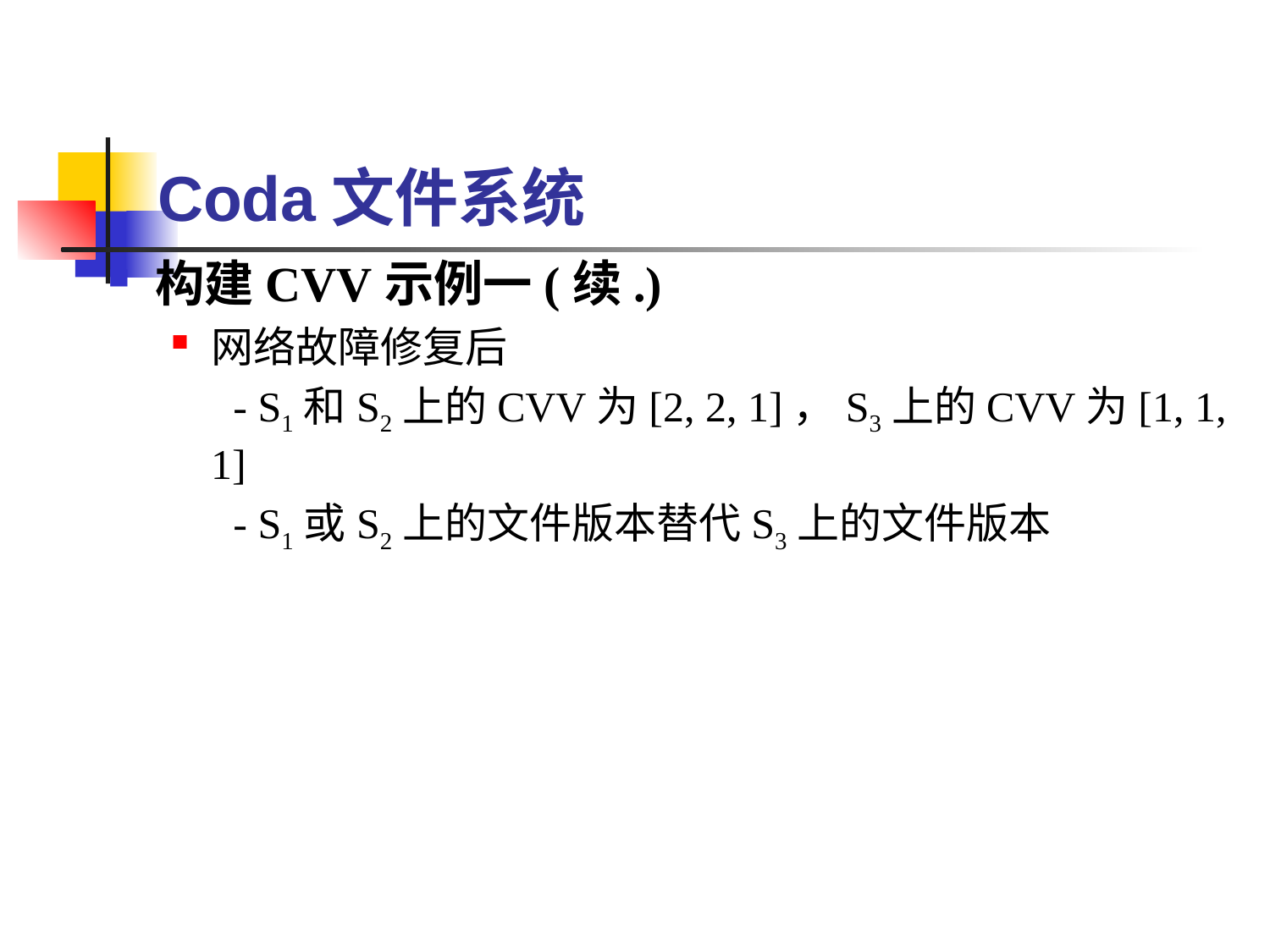

# Coda文件系统
构建CVV示例一(续.)
网络故障修复后
　 - S1和S2上的CVV为[2, 2, 1]，S3上的CVV为[1, 1, 1]
　 - S1或S2上的文件版本替代S3上的文件版本